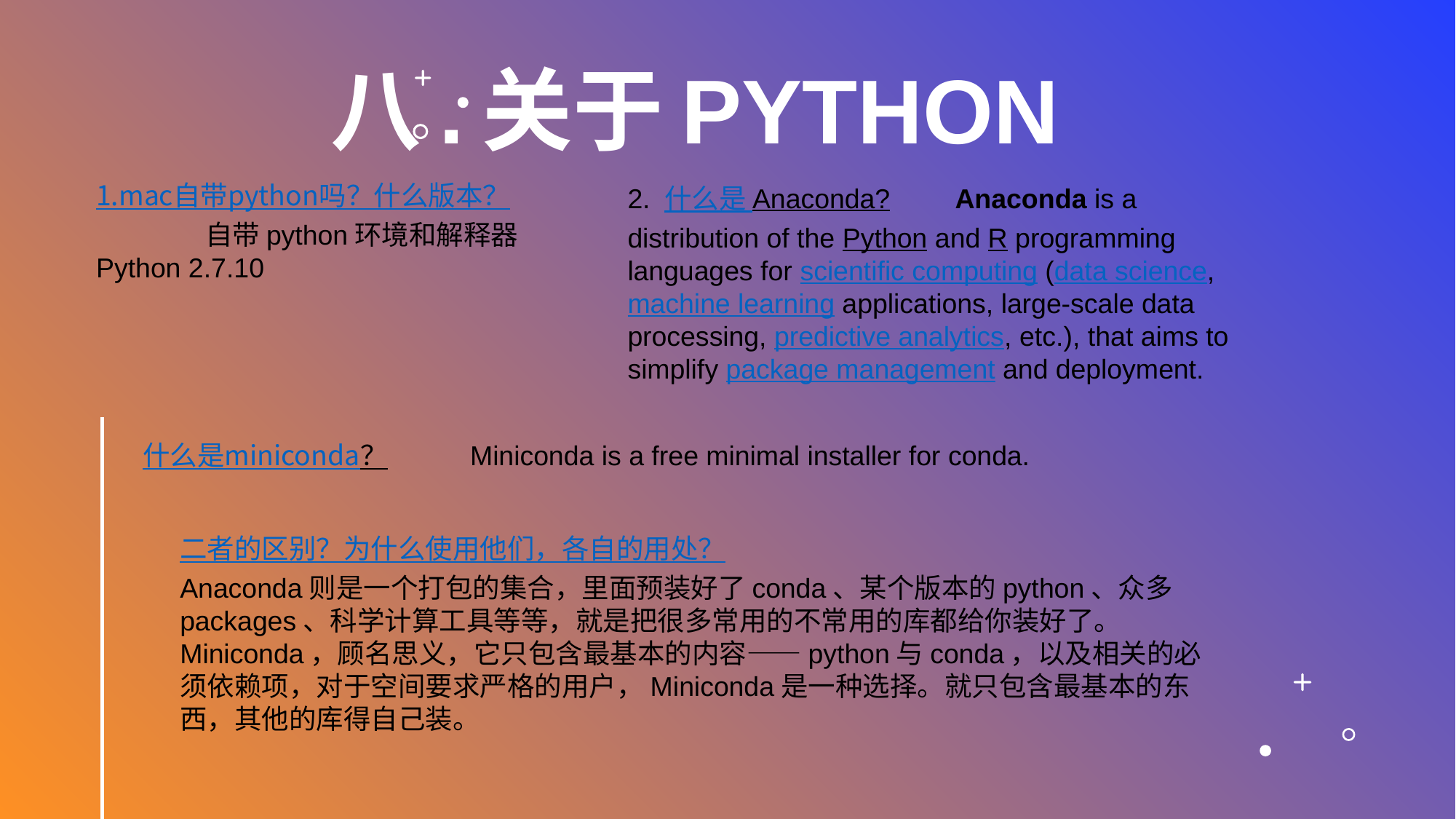

八.关于python

1.mac自带python吗？什么版本？
	自带python环境和解释器  Python 2.7.10
2. 什么是 Anaconda? 	Anaconda is a distribution of the Python and R programming languages for scientific computing (data science, machine learning applications, large-scale data processing, predictive analytics, etc.), that aims to simplify package management and deployment.
什么是miniconda？	Miniconda is a free minimal installer for conda.
二者的区别？为什么使用他们，各自的用处？
Anaconda则是一个打包的集合，里面预装好了conda、某个版本的python、众多packages、科学计算工具等等，就是把很多常用的不常用的库都给你装好了。
Miniconda，顾名思义，它只包含最基本的内容——python与conda，以及相关的必须依赖项，对于空间要求严格的用户，Miniconda是一种选择。就只包含最基本的东西，其他的库得自己装。